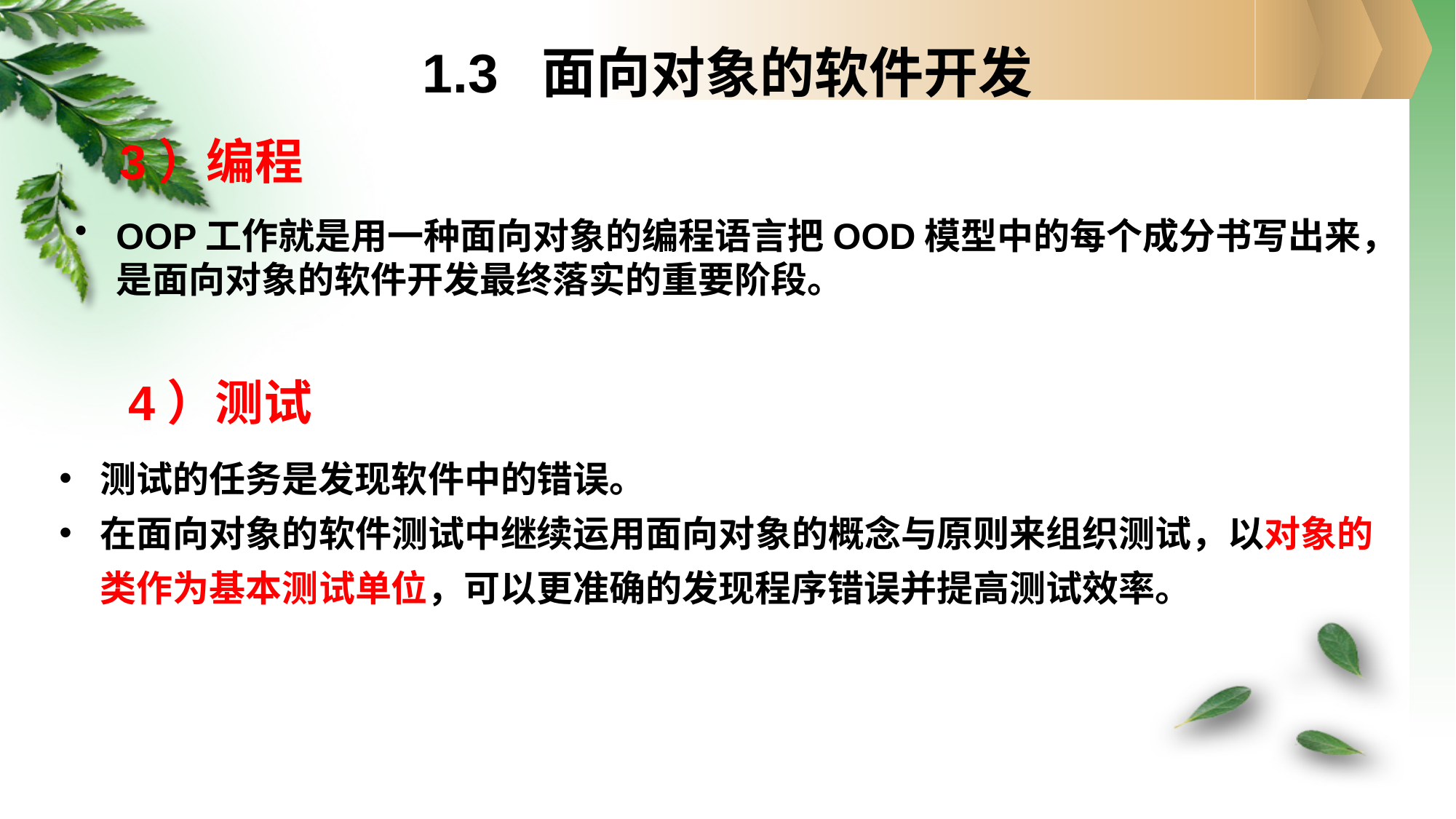

# 1.3  面向对象的软件开发
3）编程
OOP工作就是用一种面向对象的编程语言把OOD模型中的每个成分书写出来，是面向对象的软件开发最终落实的重要阶段。

4）测试
测试的任务是发现软件中的错误。
在面向对象的软件测试中继续运用面向对象的概念与原则来组织测试，以对象的类作为基本测试单位，可以更准确的发现程序错误并提高测试效率。